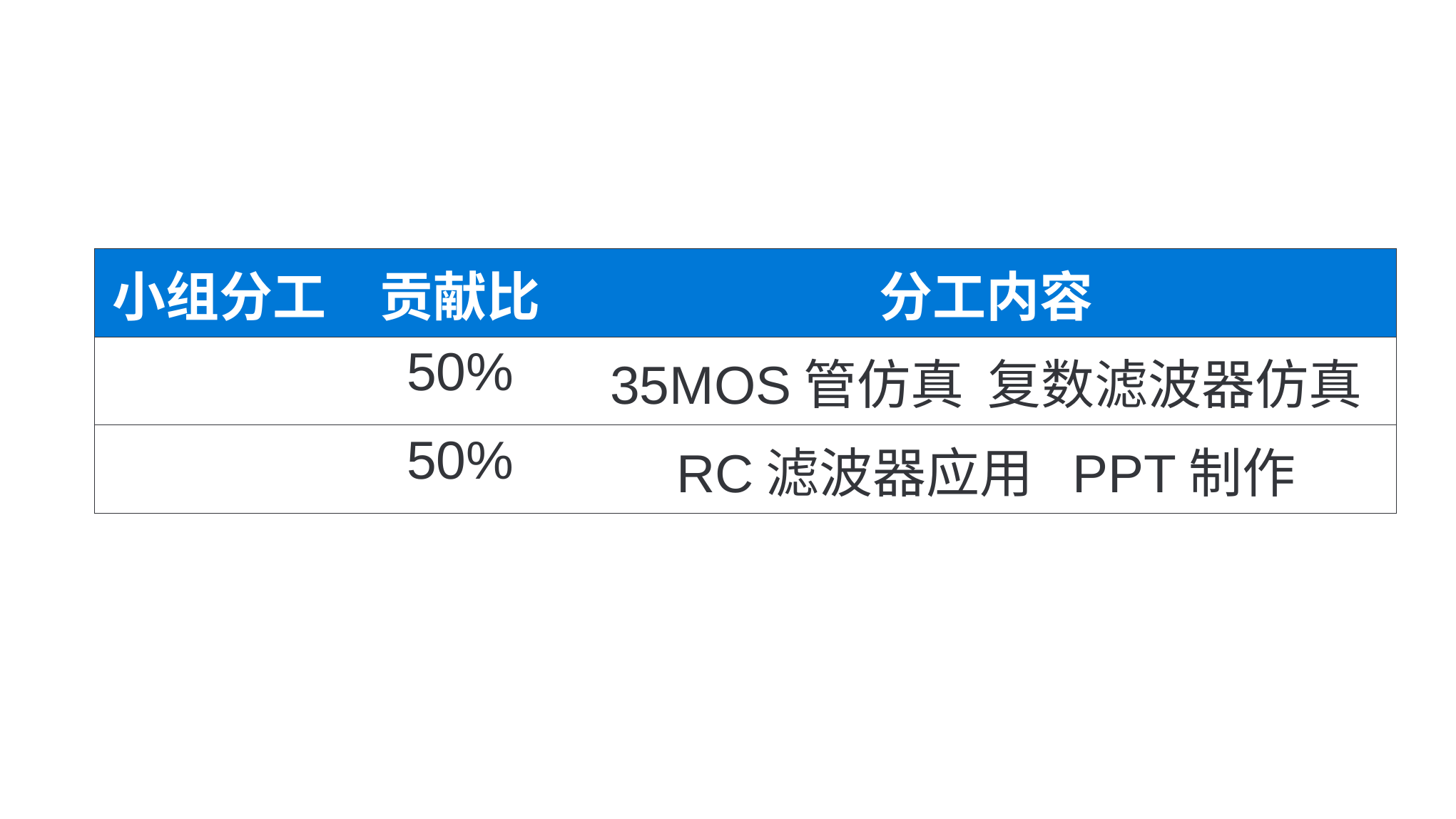

| 小组分工 | 贡献比 | 分工内容 |
| --- | --- | --- |
|  | 50% | 35MOS管仿真 复数滤波器仿真 |
|  | 50% | RC滤波器应用 PPT制作 |